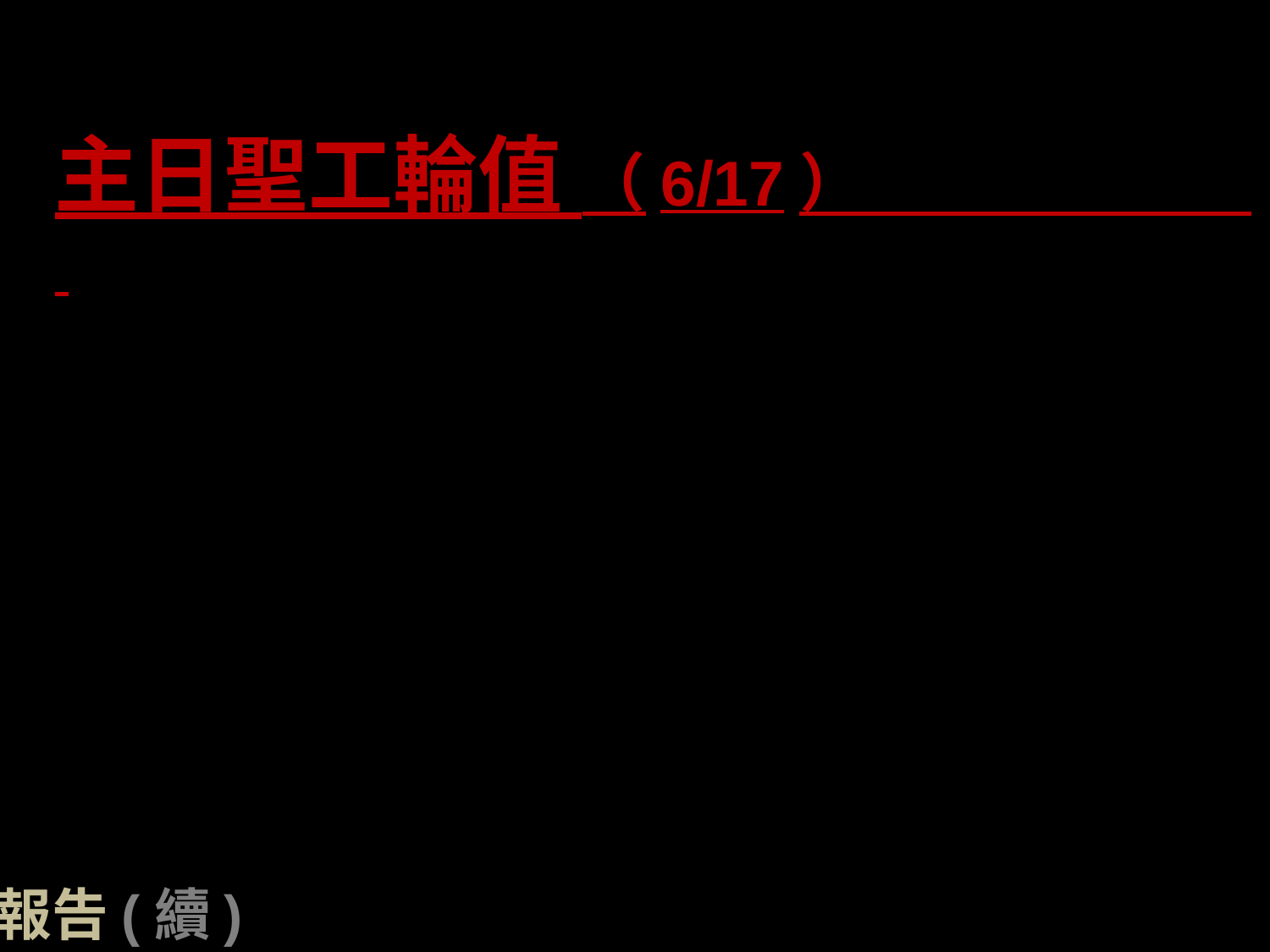

主日聖工輪值 （6/17）

講道：林欽烺  牧師
司會：鄭為  弟兄
敬拜團：C 團
司獻招待：陳敬惠
報告(續)